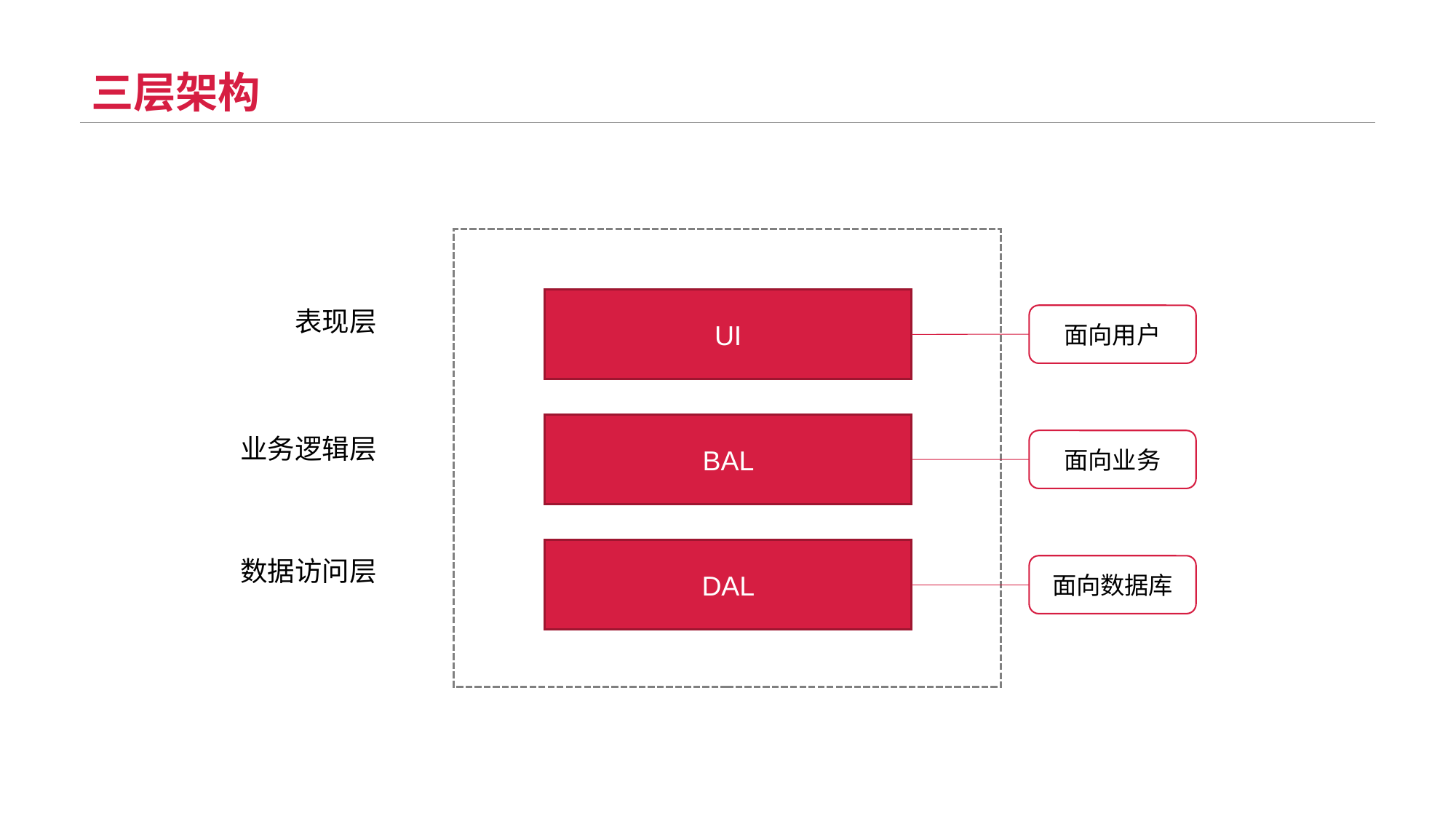

# 三层架构

UI
BAL
DAL
表现层
业务逻辑层
数据访问层
面向用户
面向业务
面向数据库